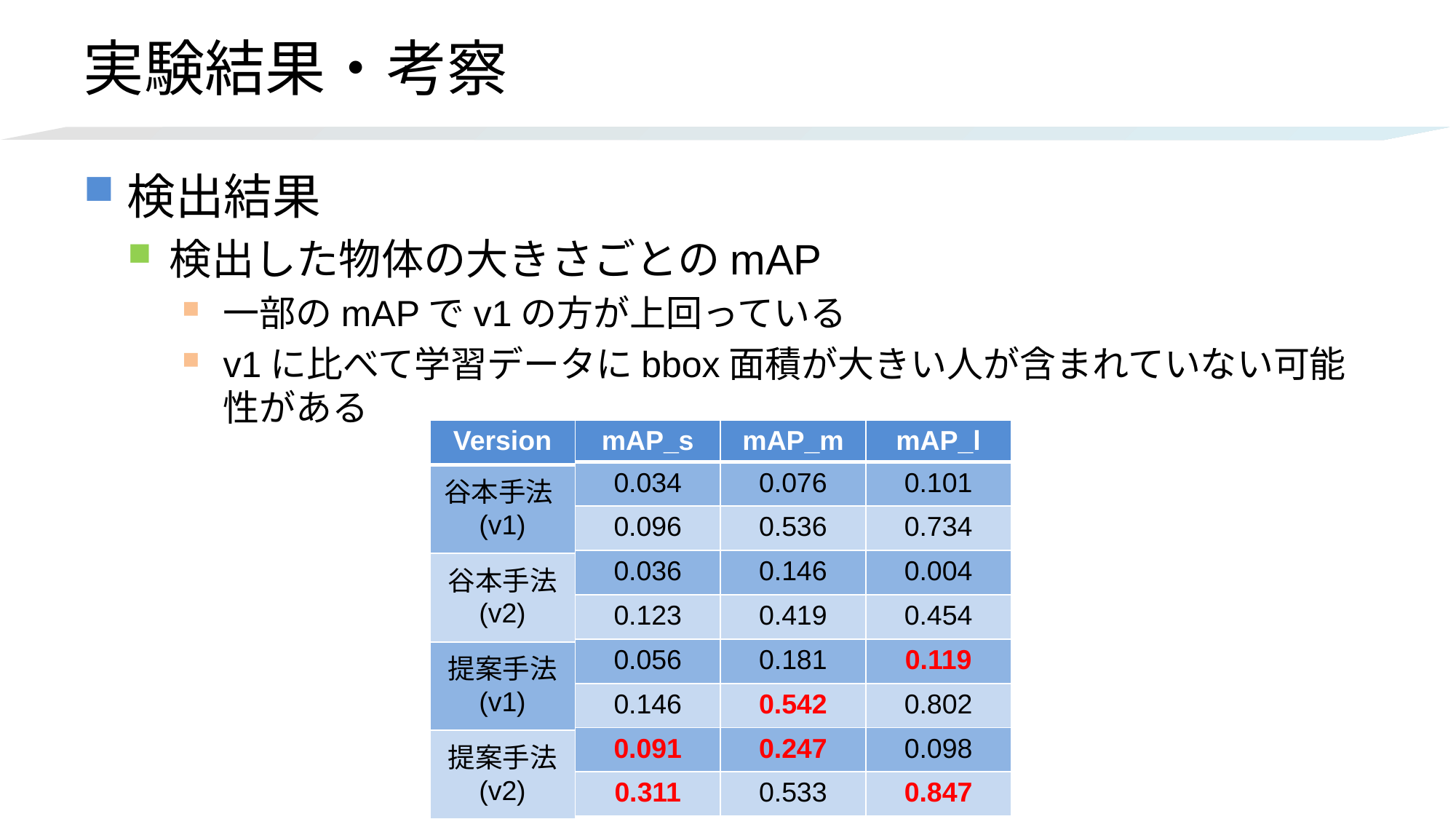

# 実験結果・考察
検出結果
検出した物体の大きさごとのmAP
一部のmAPでv1の方が上回っている
v1に比べて学習データにbbox面積が大きい人が含まれていない可能性がある

| Version |
| --- |
| 谷本手法(v1) |
| 谷本手法 (v2) |
| 提案手法 (v1) |
| 提案手法 (v2) |
| mAP\_s | mAP\_m | mAP\_l |
| --- | --- | --- |
| 0.034 | 0.076 | 0.101 |
| 0.096 | 0.536 | 0.734 |
| 0.036 | 0.146 | 0.004 |
| 0.123 | 0.419 | 0.454 |
| 0.056 | 0.181 | 0.119 |
| 0.146 | 0.542 | 0.802 |
| 0.091 | 0.247 | 0.098 |
| 0.311 | 0.533 | 0.847 |